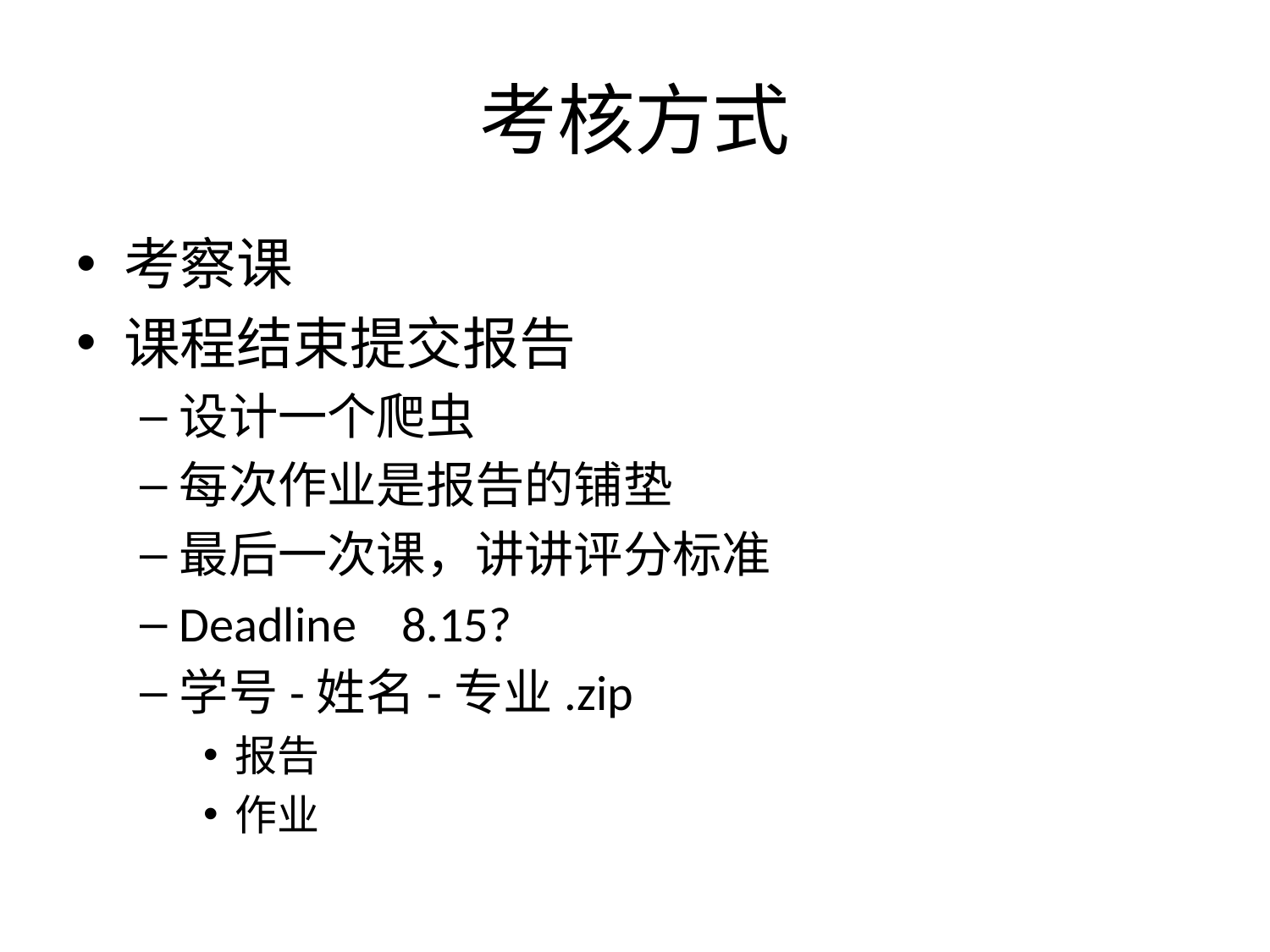

# 考核方式
考察课
课程结束提交报告
设计一个爬虫
每次作业是报告的铺垫
最后一次课，讲讲评分标准
Deadline    8.15?
学号-姓名-专业.zip
报告
作业